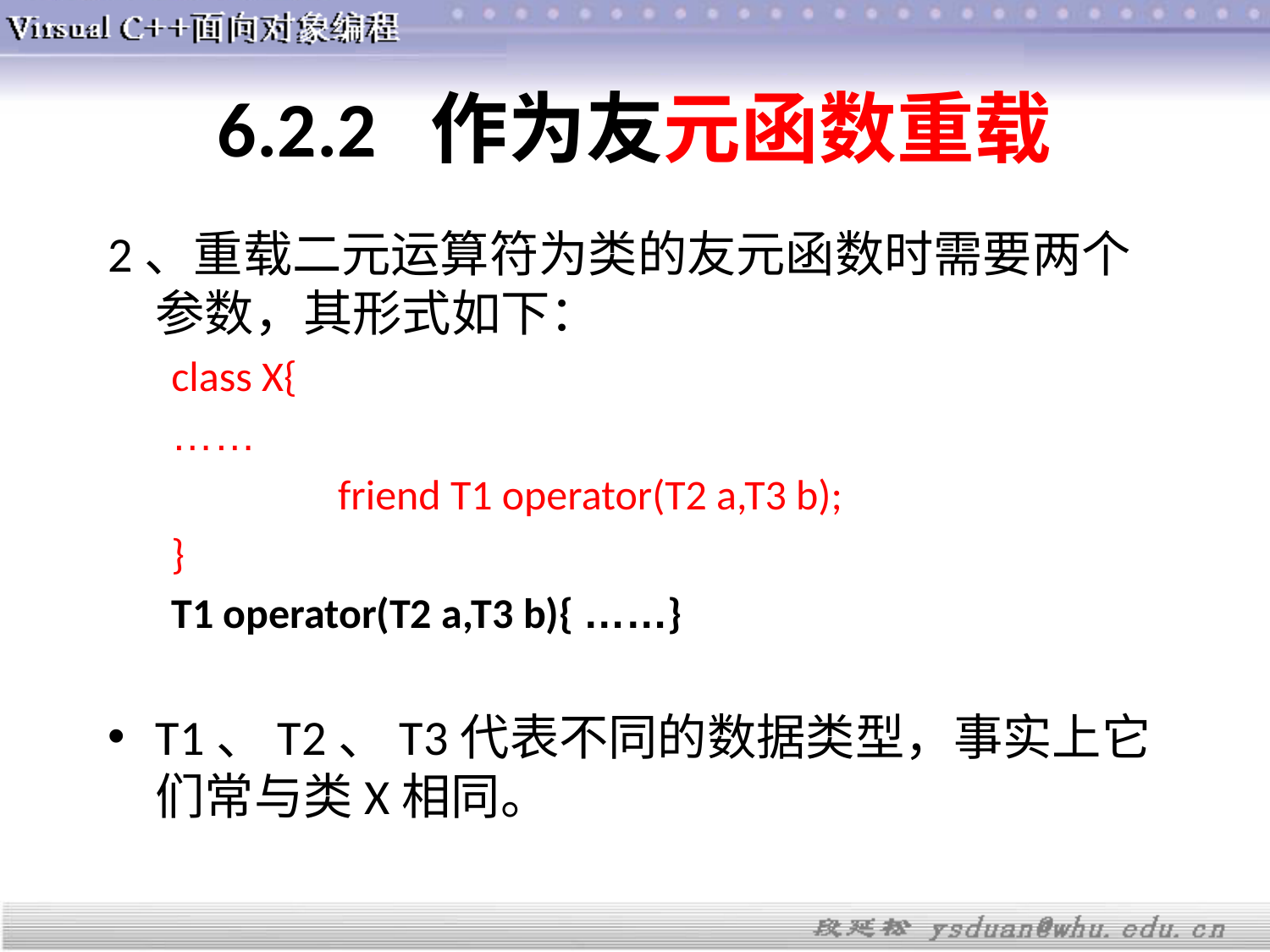

# 6.2.2  作为友元函数重载
2、重载二元运算符为类的友元函数时需要两个参数，其形式如下：
class X{
……
		friend T1 operator(T2 a,T3 b);
}
T1 operator(T2 a,T3 b){ ……}

T1、T2、T3代表不同的数据类型，事实上它们常与类X相同。